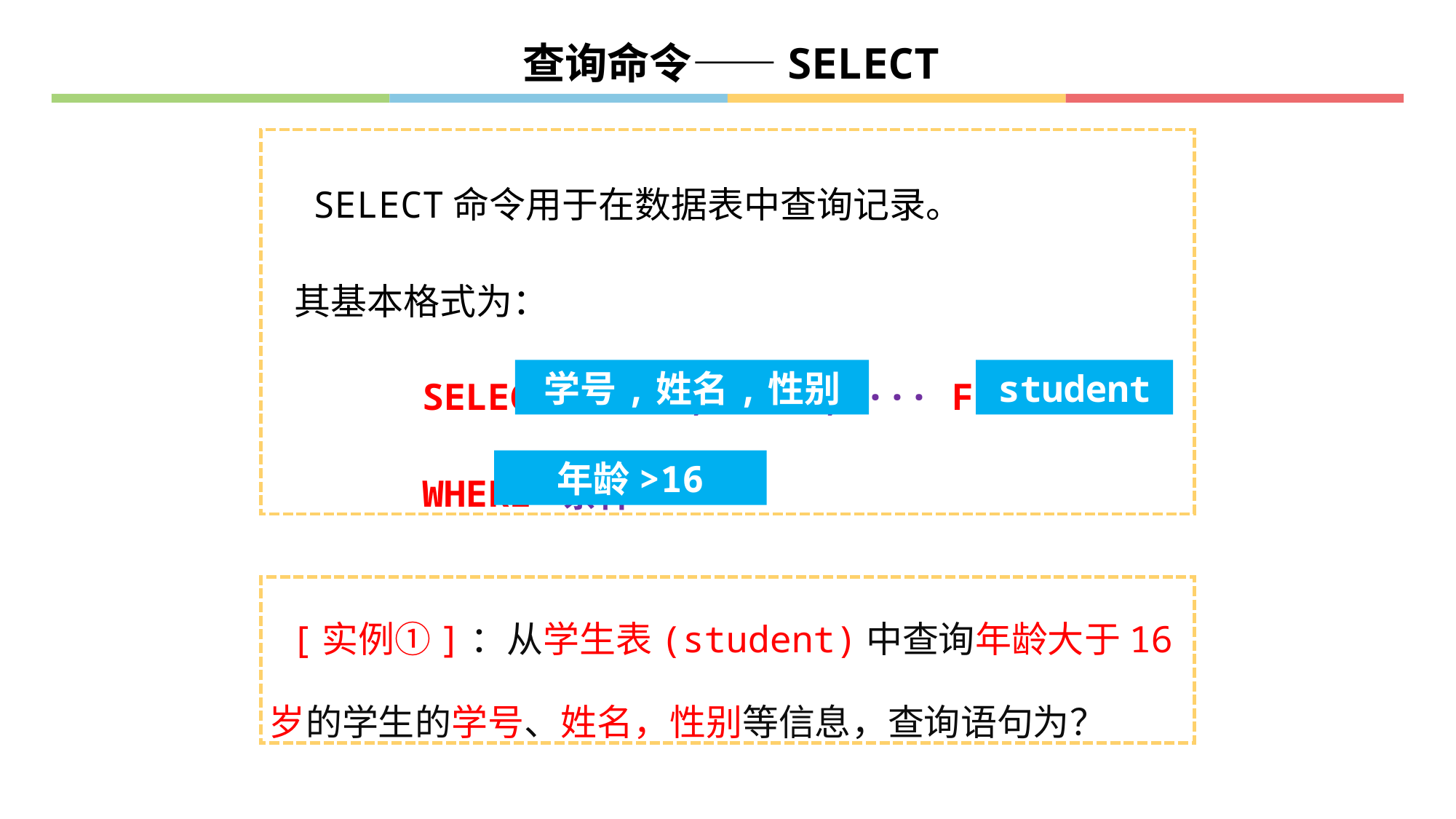

查询命令——SELECT
  SELECT命令用于在数据表中查询记录。
  其基本格式为：
       SELECT 字段1,字段2, ··· FROM 表名
       WHERE 条件
学号,姓名,性别
student
年龄>16
 [实例①]：从学生表(student)中查询年龄大于16岁的学生的学号、姓名，性别等信息，查询语句为？